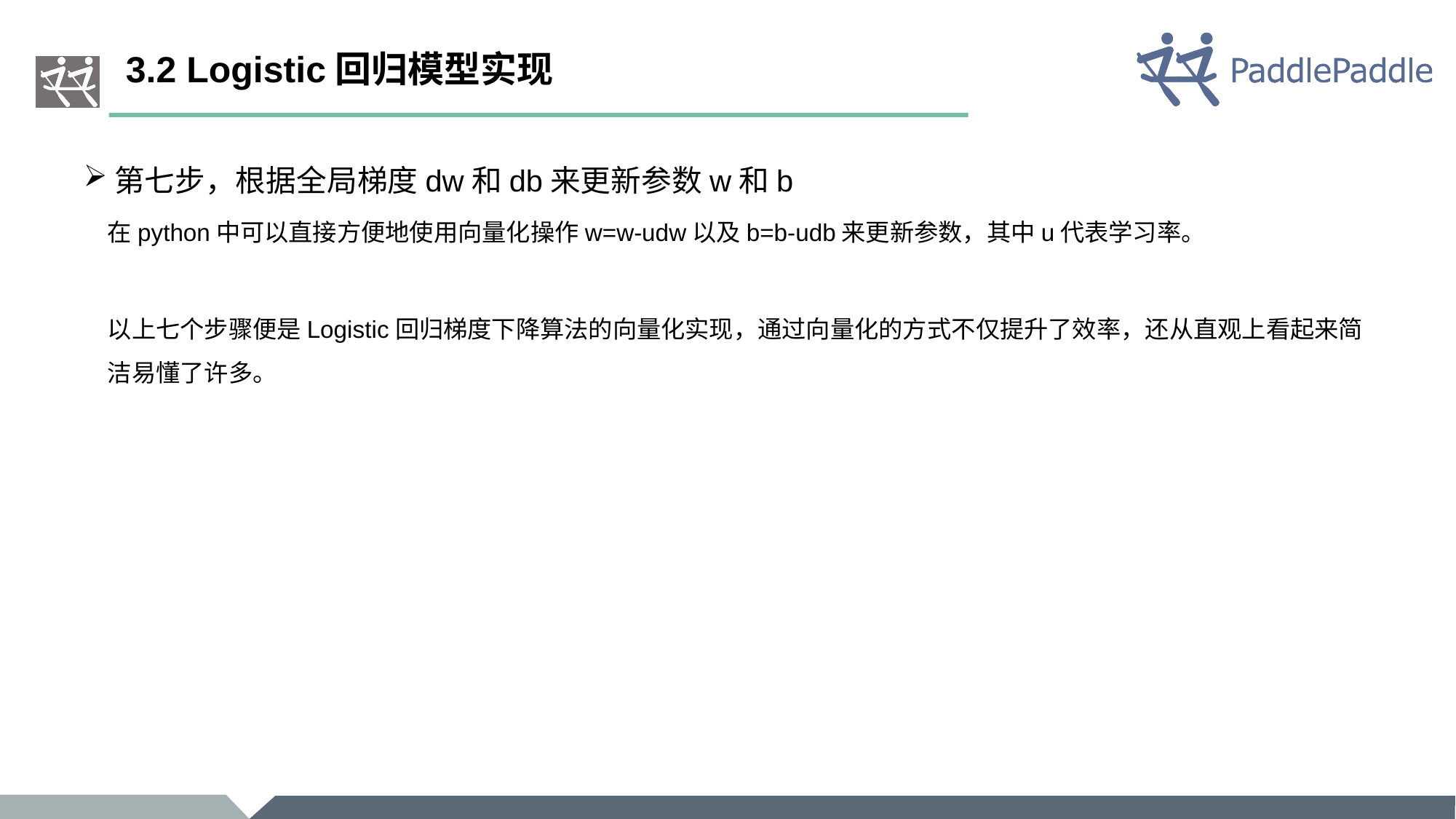

# 3.2 Logistic回归模型实现
第七步，根据全局梯度dw和db来更新参数w和b
在python中可以直接方便地使用向量化操作w=w-udw以及b=b-udb来更新参数，其中u代表学习率。

以上七个步骤便是Logistic回归梯度下降算法的向量化实现，通过向量化的方式不仅提升了效率，还从直观上看起来简洁易懂了许多。